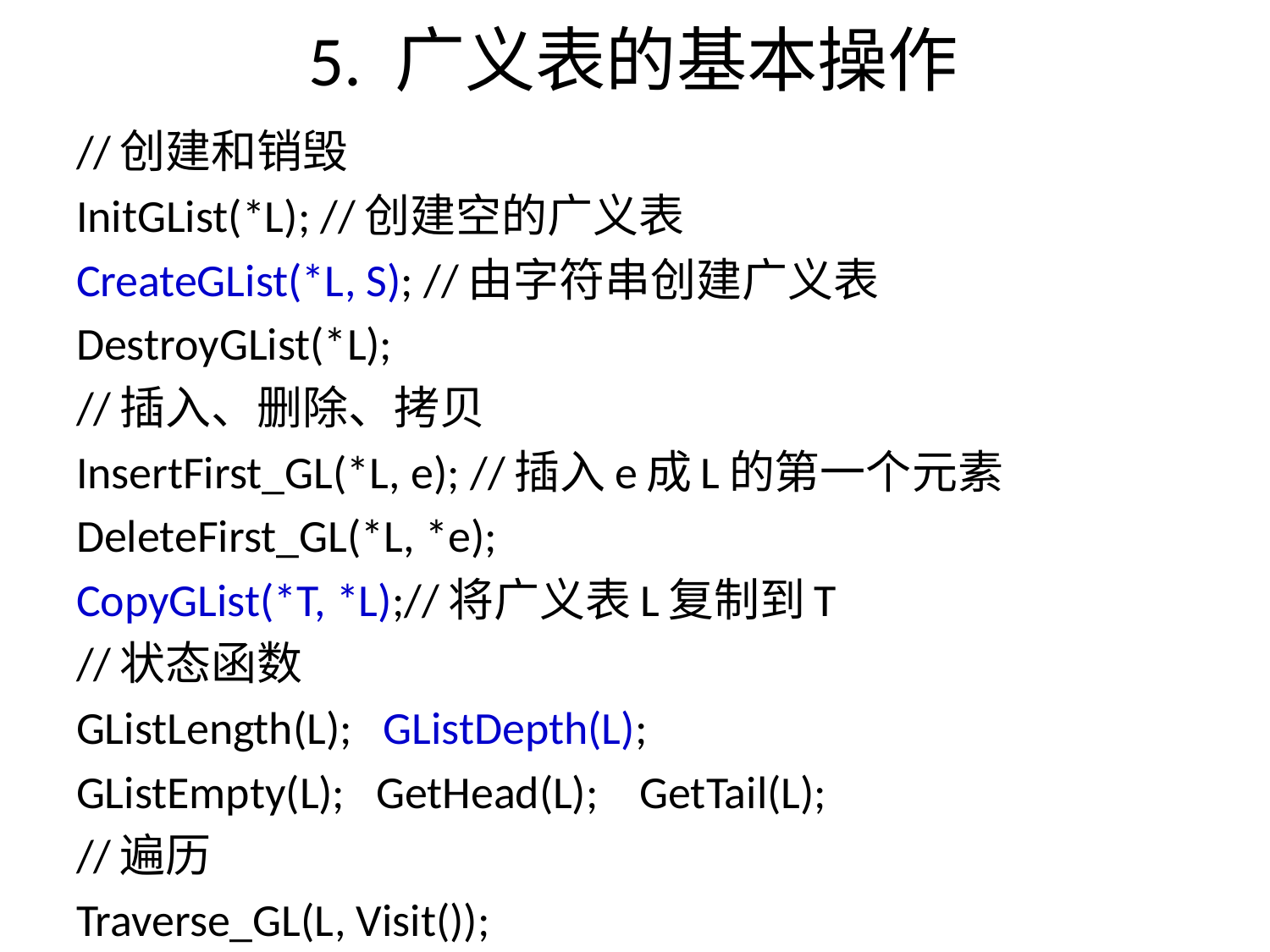

# 5. 广义表的基本操作
//创建和销毁
InitGList(*L); //创建空的广义表
CreateGList(*L, S); //由字符串创建广义表
DestroyGList(*L);
//插入、删除、拷贝
InsertFirst_GL(*L, e); //插入e成L的第一个元素
DeleteFirst_GL(*L, *e);
CopyGList(*T, *L);//将广义表L复制到T
//状态函数
GListLength(L);   GListDepth(L);
GListEmpty(L);   GetHead(L);    GetTail(L);
//遍历
Traverse_GL(L, Visit());